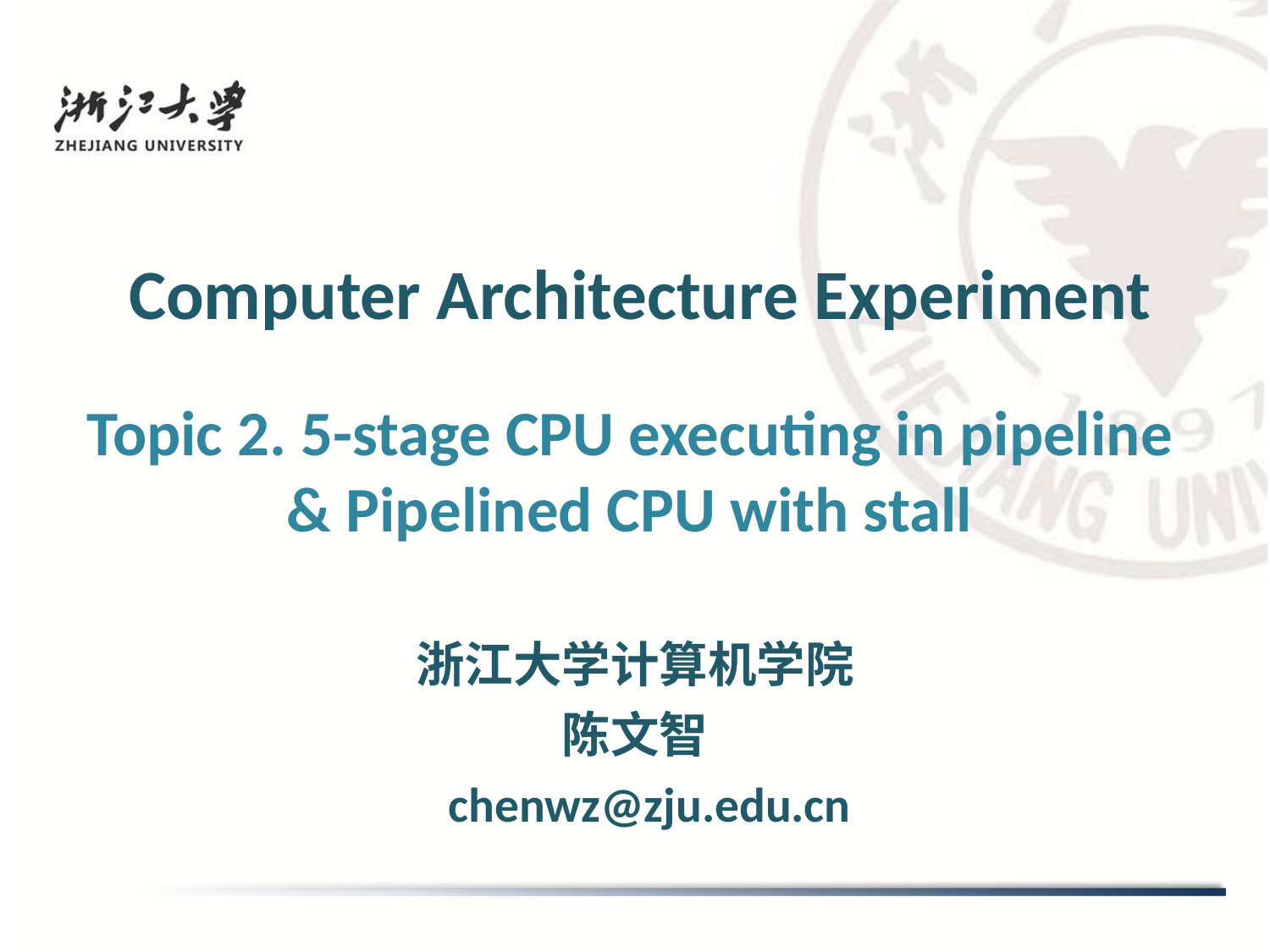

# Computer Architecture Experiment
Topic 2. 5-stage CPU executing in pipeline & Pipelined CPU with stall
浙江大学计算机学院
陈文智
 chenwz@zju.edu.cn